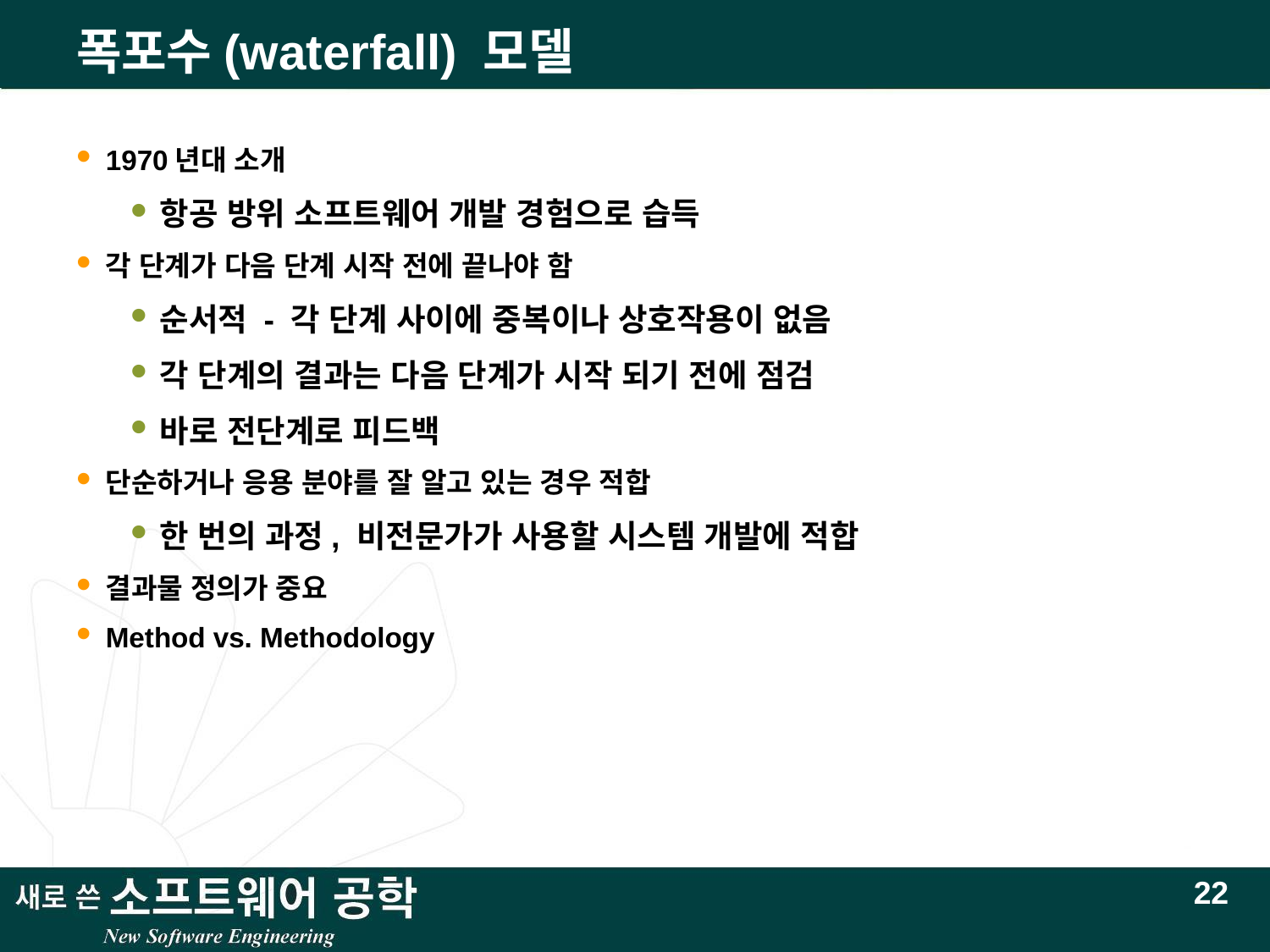

# 폭포수(waterfall) 모델
1970년대 소개
항공 방위 소프트웨어 개발 경험으로 습득
각 단계가 다음 단계 시작 전에 끝나야 함
순서적 - 각 단계 사이에 중복이나 상호작용이 없음
각 단계의 결과는 다음 단계가 시작 되기 전에 점검
바로 전단계로 피드백
단순하거나 응용 분야를 잘 알고 있는 경우 적합
한 번의 과정, 비전문가가 사용할 시스템 개발에 적합
결과물 정의가 중요
Method vs. Methodology